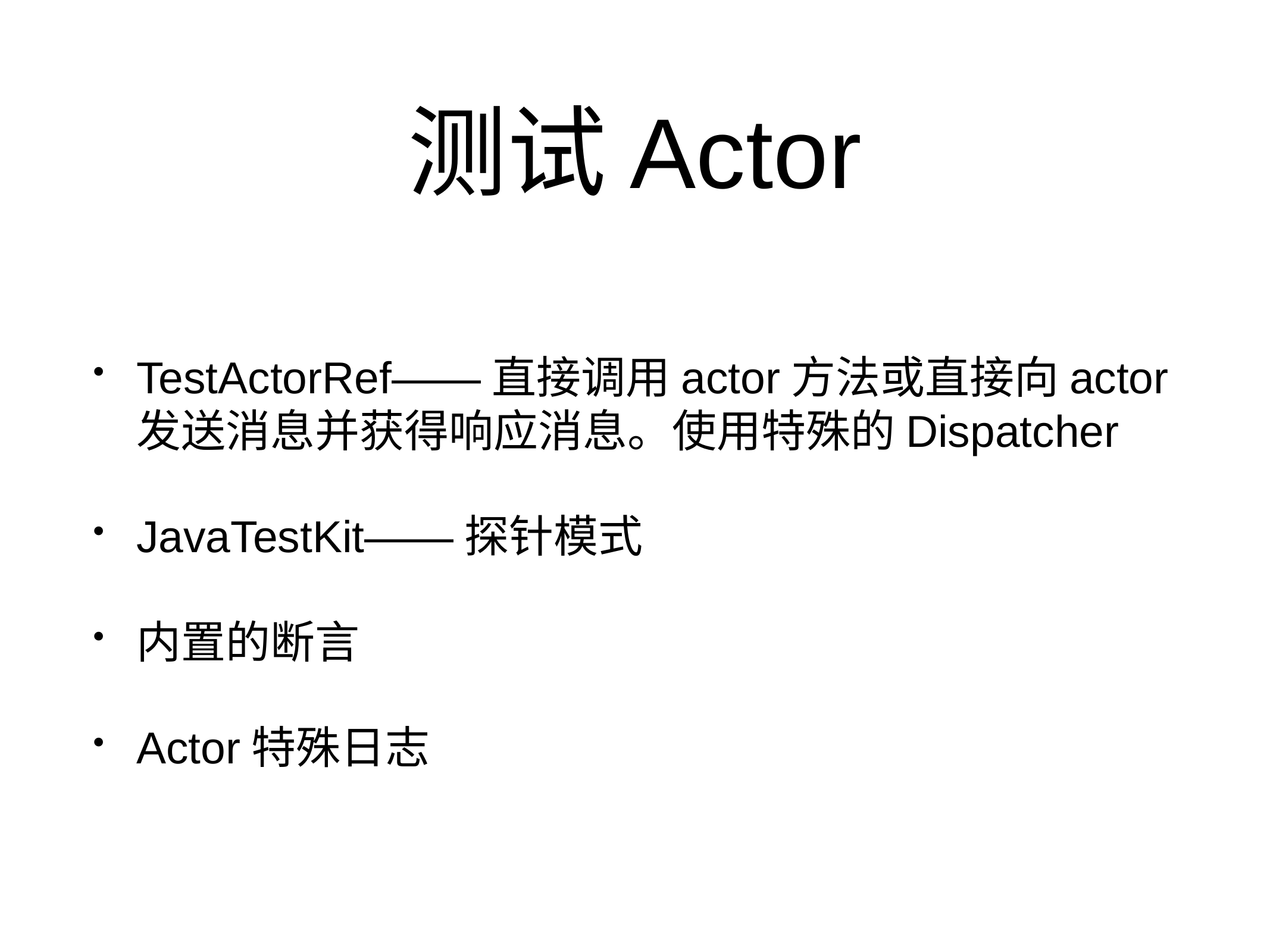

# 测试Actor
TestActorRef——直接调用actor方法或直接向actor发送消息并获得响应消息。使用特殊的Dispatcher
JavaTestKit——探针模式
内置的断言
Actor特殊日志